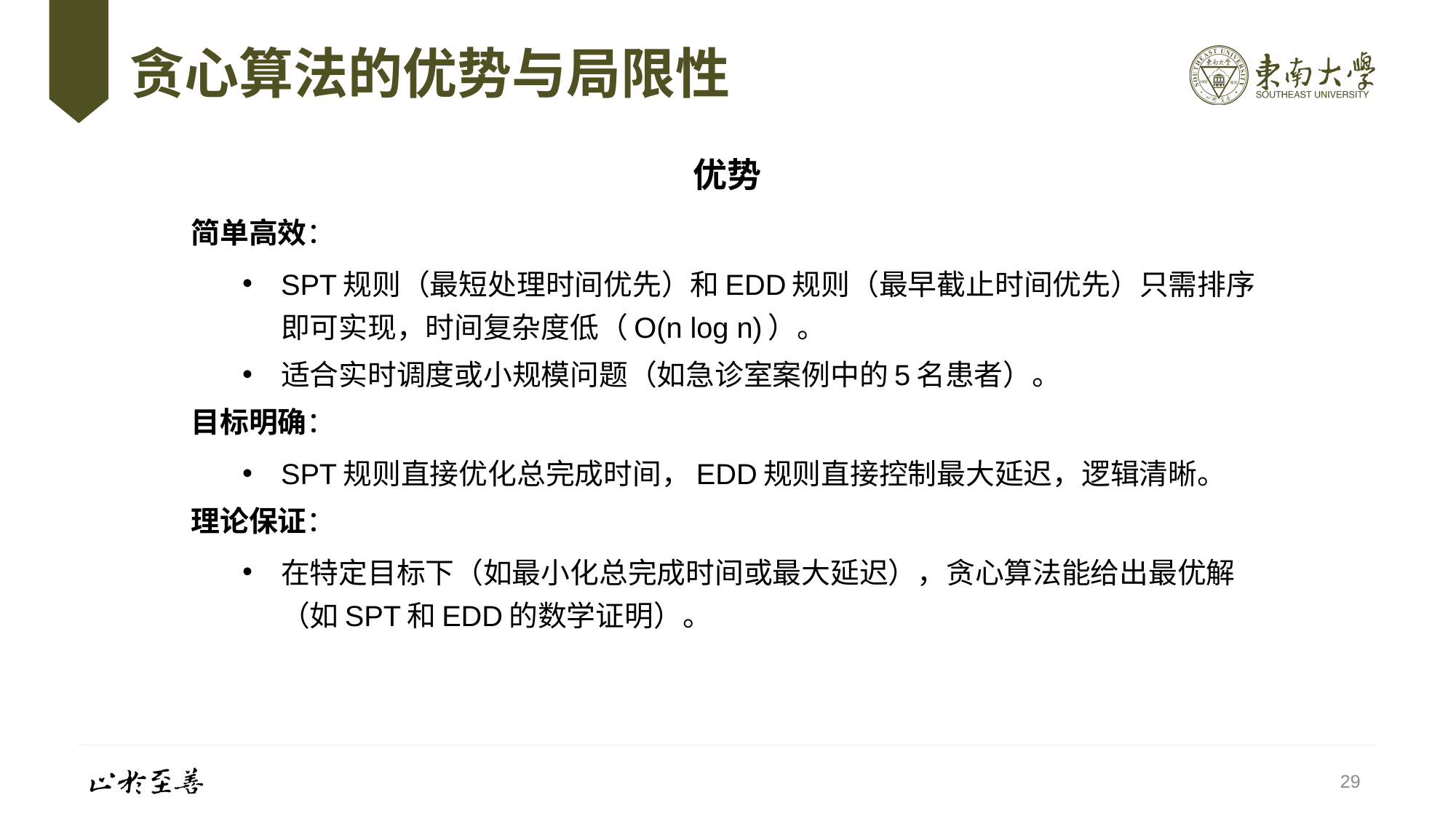

# 贪心算法的优势与局限性
优势
简单高效：
SPT规则（最短处理时间优先）和EDD规则（最早截止时间优先）只需排序即可实现，时间复杂度低（O(n log n)）。
适合实时调度或小规模问题（如急诊室案例中的5名患者）。
目标明确：
SPT规则直接优化总完成时间，EDD规则直接控制最大延迟，逻辑清晰。
理论保证：
在特定目标下（如最小化总完成时间或最大延迟），贪心算法能给出最优解（如SPT和EDD的数学证明）。

29